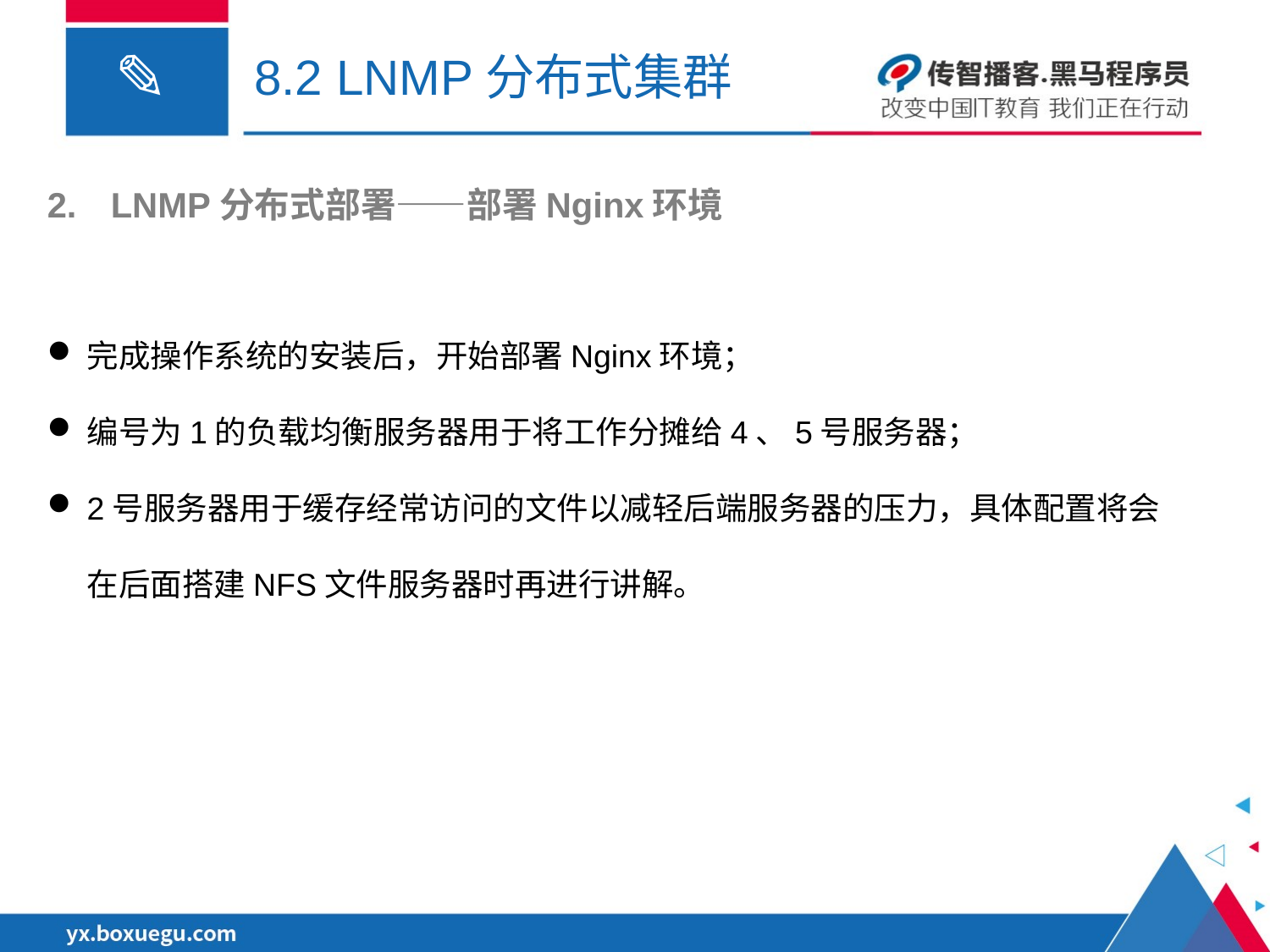

# 8.2 LNMP分布式集群
LNMP分布式部署——部署Nginx环境
完成操作系统的安装后，开始部署Nginx环境；
编号为1的负载均衡服务器用于将工作分摊给4、5号服务器；
2号服务器用于缓存经常访问的文件以减轻后端服务器的压力，具体配置将会在后面搭建NFS文件服务器时再进行讲解。